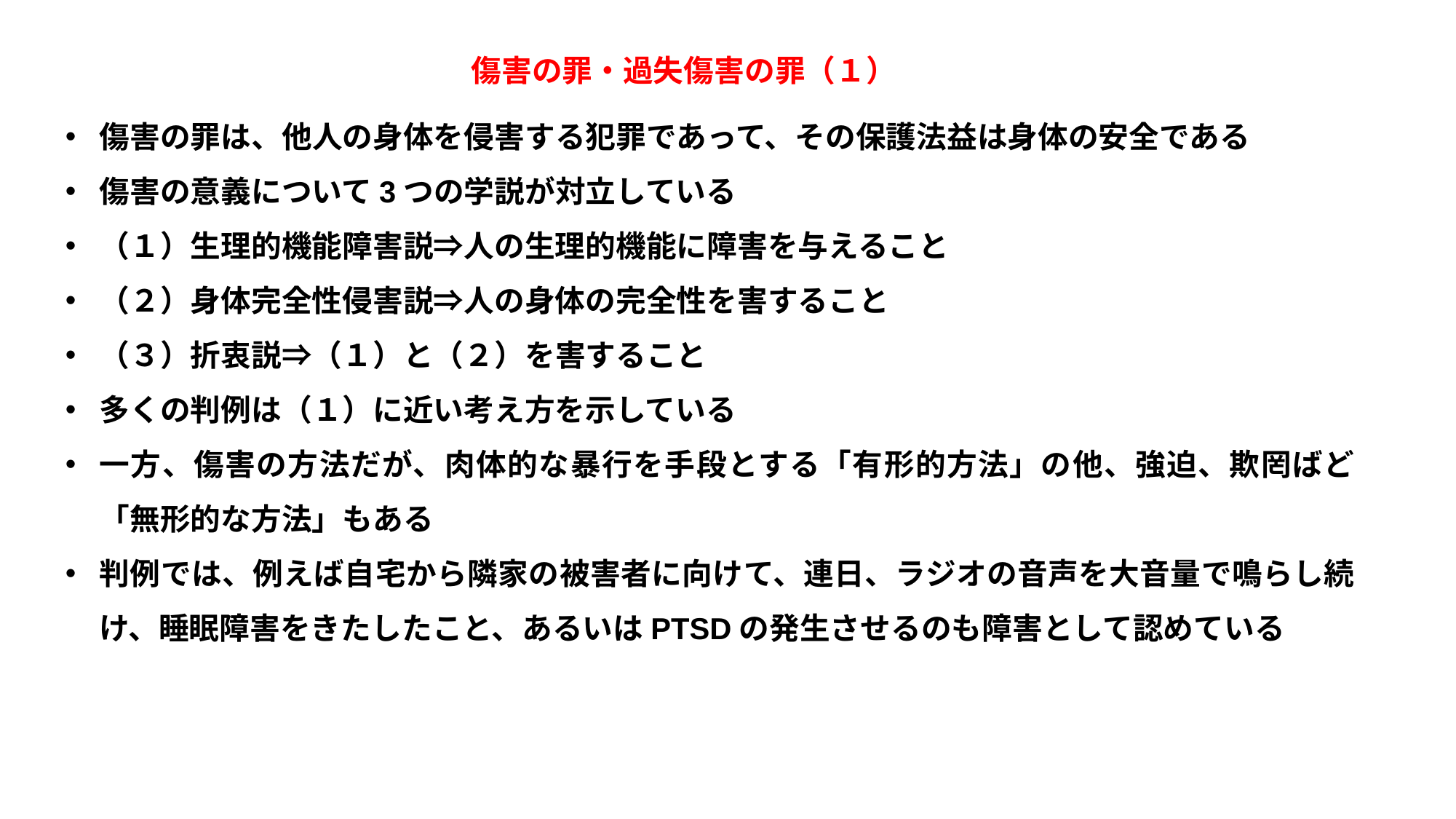

傷害の罪・過失傷害の罪（１）
傷害の罪は、他人の身体を侵害する犯罪であって、その保護法益は身体の安全である
傷害の意義について3つの学説が対立している
（１）生理的機能障害説⇒人の生理的機能に障害を与えること
（２）身体完全性侵害説⇒人の身体の完全性を害すること
（３）折衷説⇒（１）と（２）を害すること
多くの判例は（１）に近い考え方を示している
一方、傷害の方法だが、肉体的な暴行を手段とする「有形的方法」の他、強迫、欺罔ばど「無形的な方法」もある
判例では、例えば自宅から隣家の被害者に向けて、連日、ラジオの音声を大音量で鳴らし続け、睡眠障害をきたしたこと、あるいはPTSDの発生させるのも障害として認めている